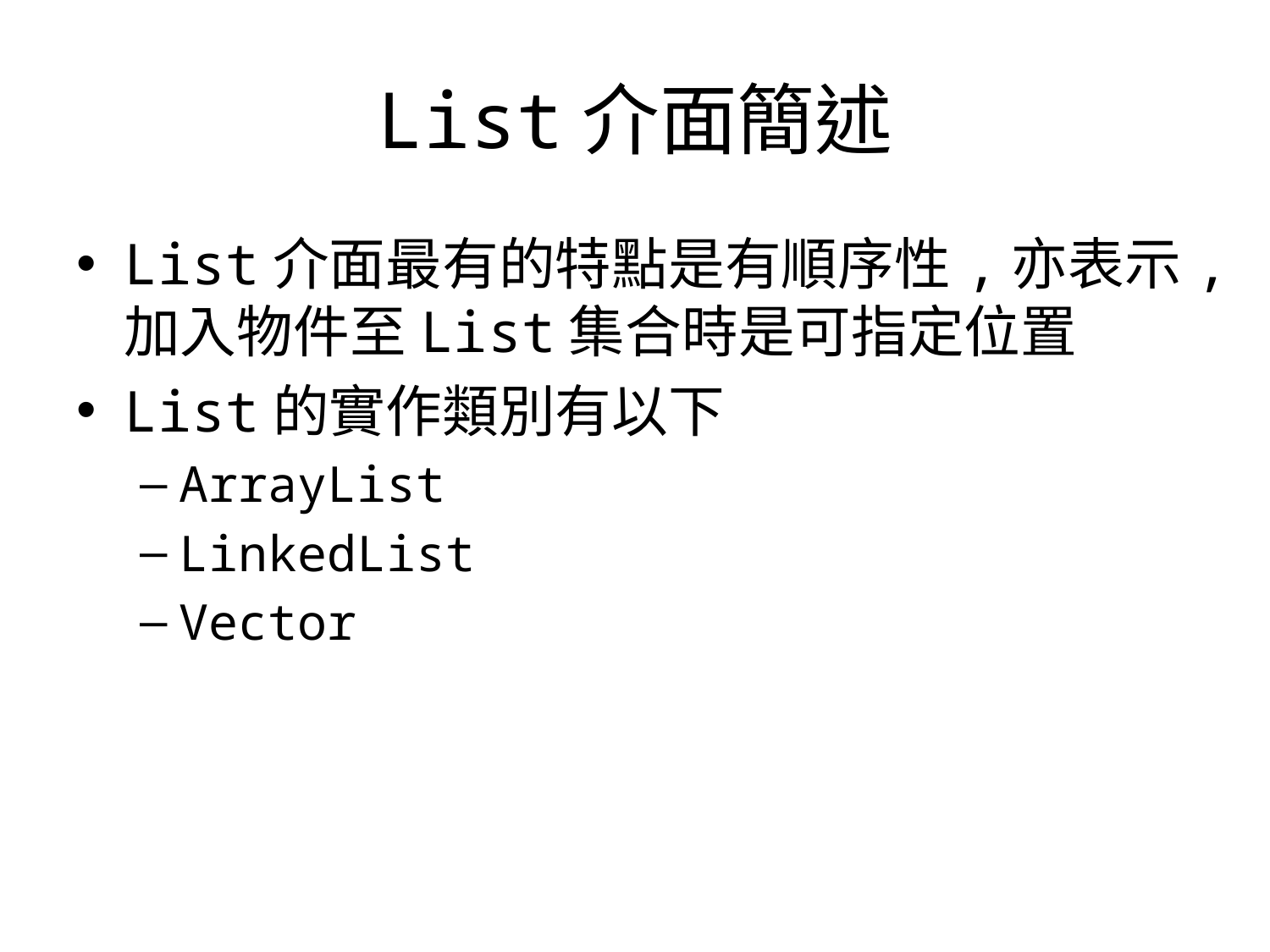

# List介面簡述
List介面最有的特點是有順序性,亦表示,加入物件至List集合時是可指定位置
List的實作類別有以下
ArrayList
LinkedList
Vector